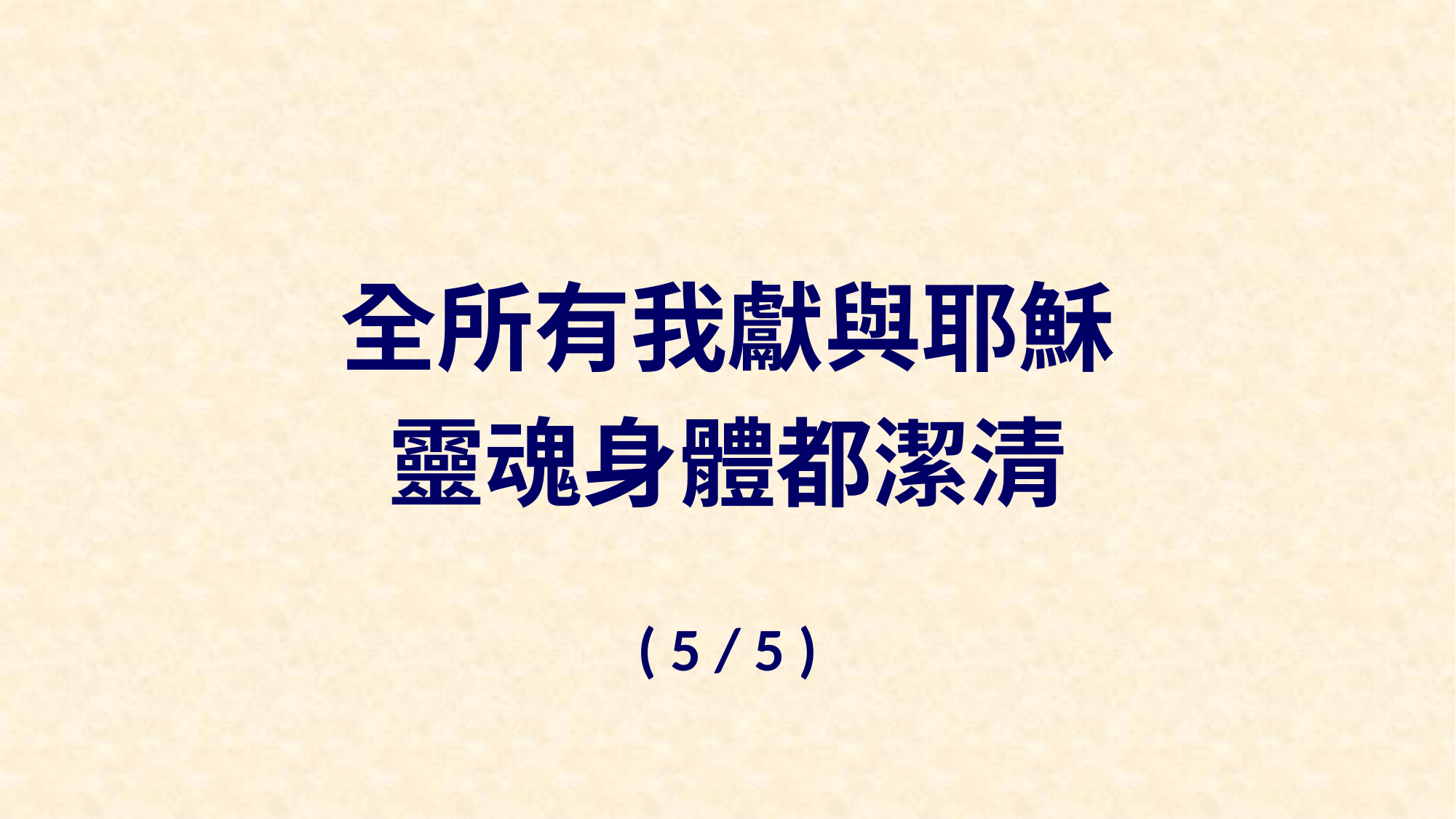

全所有我獻與耶穌
靈魂身體都潔清
( 5 / 5 )